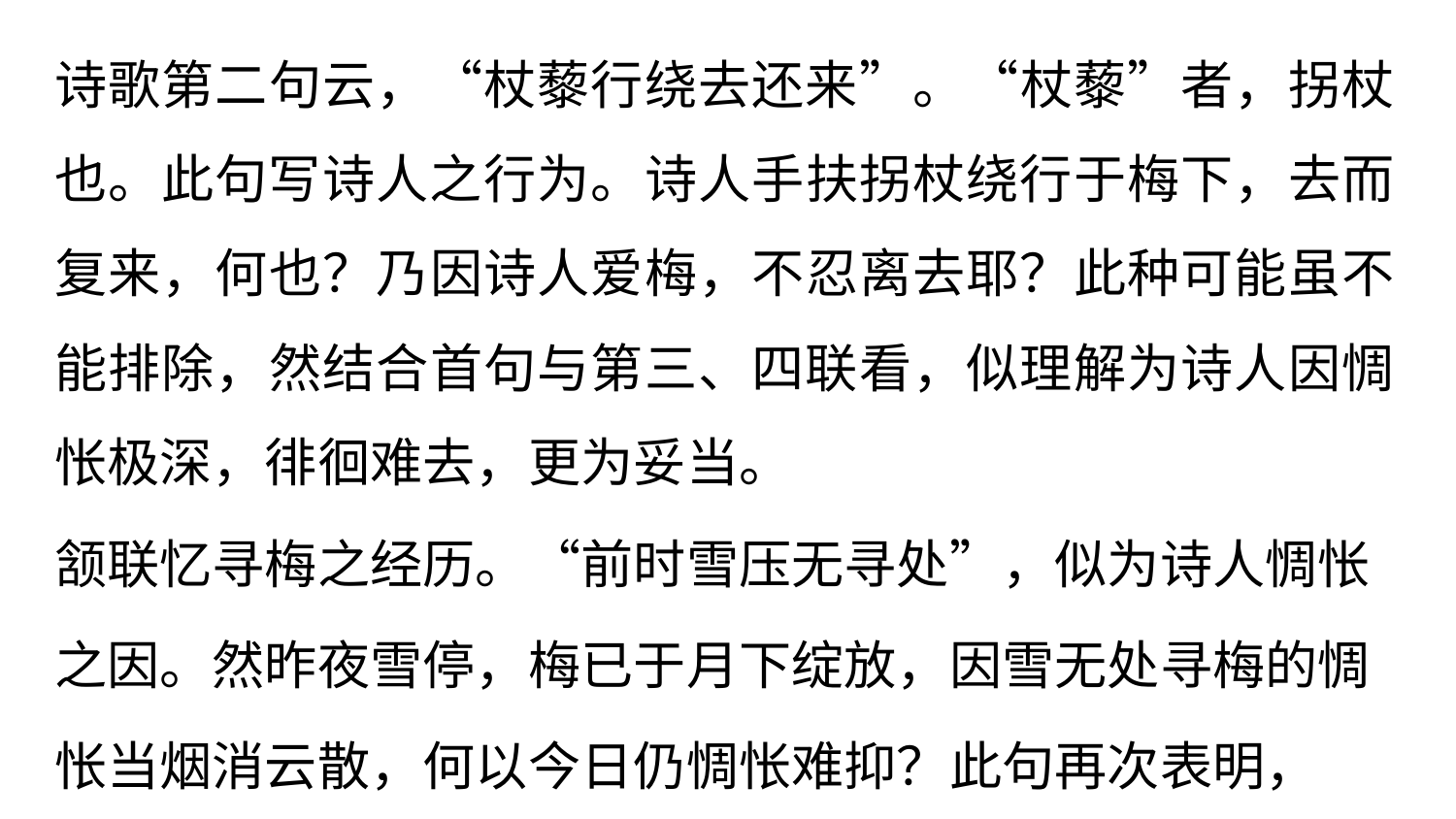

诗歌第二句云，“杖藜行绕去还来”。“杖藜”者，拐杖也。此句写诗人之行为。诗人手扶拐杖绕行于梅下，去而复来，何也？乃因诗人爱梅，不忍离去耶？此种可能虽不能排除，然结合首句与第三、四联看，似理解为诗人因惆怅极深，徘徊难去，更为妥当。
颔联忆寻梅之经历。“前时雪压无寻处”，似为诗人惆怅之因。然昨夜雪停，梅已于月下绽放，因雪无处寻梅的惆怅当烟消云散，何以今日仍惆怅难抑？此句再次表明，